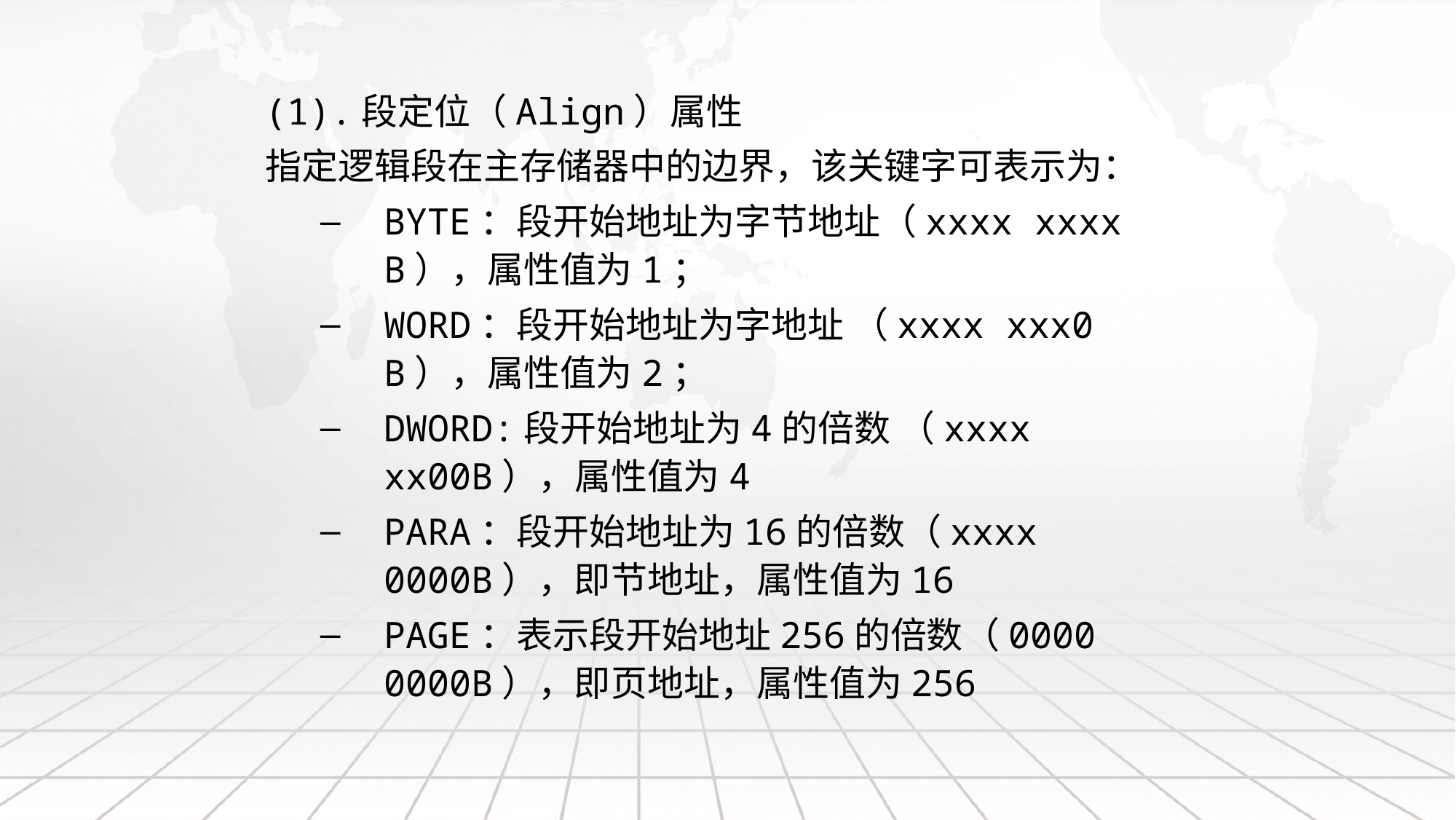

(1).段定位（Align）属性
指定逻辑段在主存储器中的边界，该关键字可表示为：
BYTE：段开始地址为字节地址（xxxx xxxxB），属性值为1；
WORD：段开始地址为字地址 （xxxx xxx0B），属性值为2；
DWORD:段开始地址为4的倍数 （xxxx xx00B），属性值为4
PARA：段开始地址为16的倍数（xxxx 0000B），即节地址，属性值为16
PAGE：表示段开始地址256的倍数（0000 0000B），即页地址，属性值为256